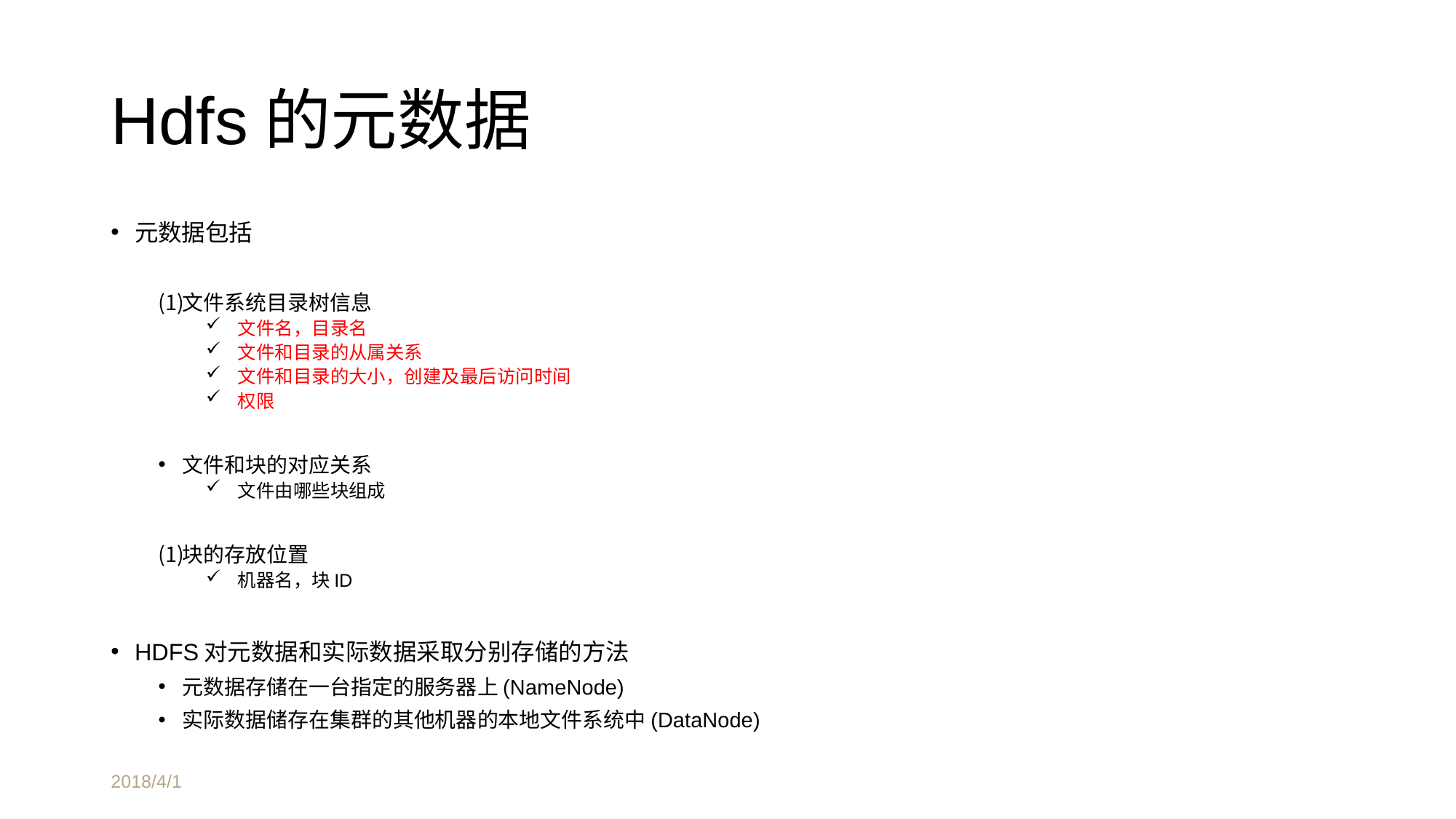

# Hdfs的元数据
元数据包括

文件系统目录树信息
 文件名，目录名
 文件和目录的从属关系
 文件和目录的大小，创建及最后访问时间
 权限

文件和块的对应关系
 文件由哪些块组成

块的存放位置
 机器名，块ID

HDFS对元数据和实际数据采取分别存储的方法
元数据存储在一台指定的服务器上(NameNode)
实际数据储存在集群的其他机器的本地文件系统中(DataNode)

2018/4/1